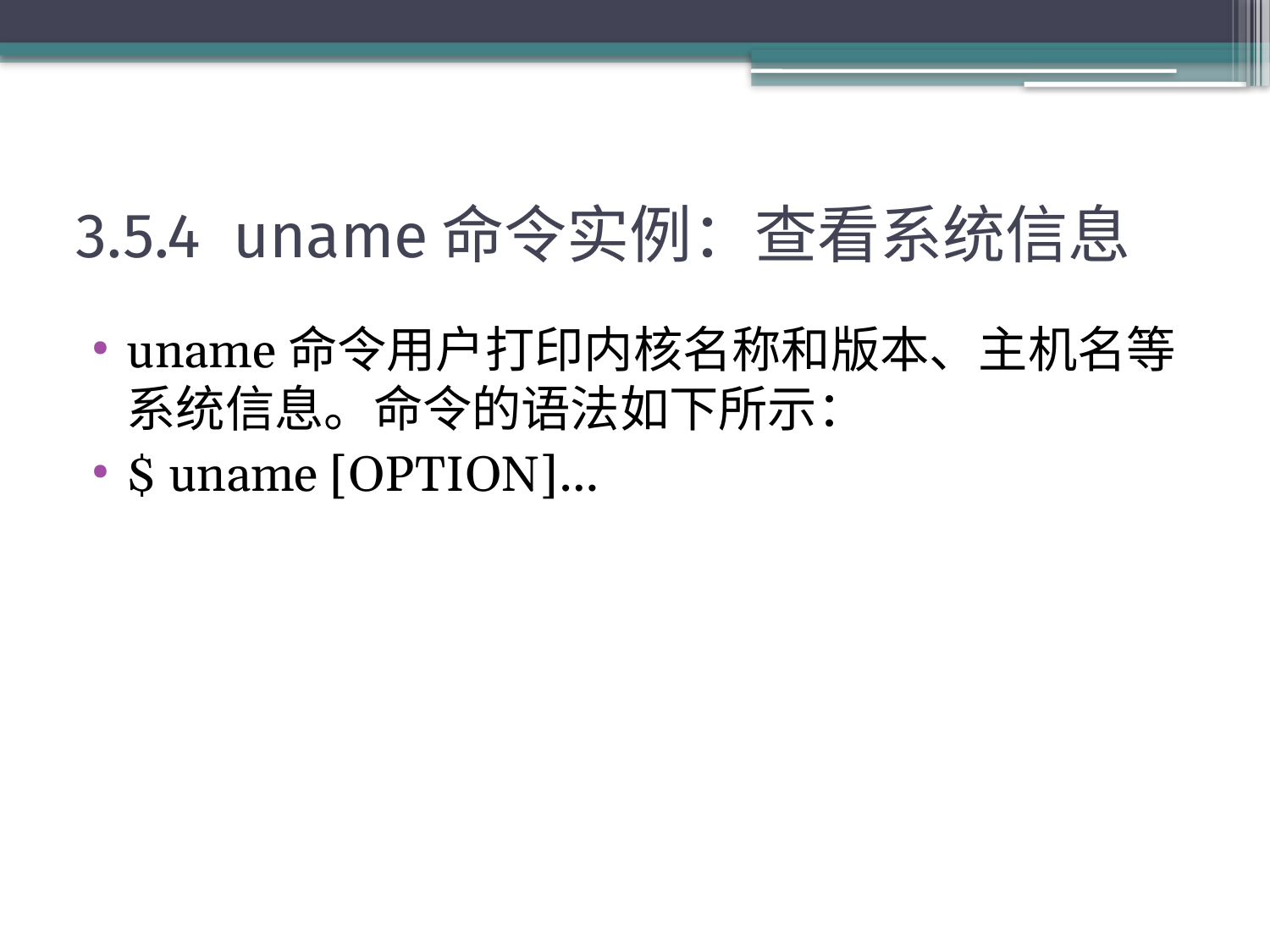

# 3.5.4  uname命令实例：查看系统信息
uname命令用户打印内核名称和版本、主机名等系统信息。命令的语法如下所示：
$ uname [OPTION]…